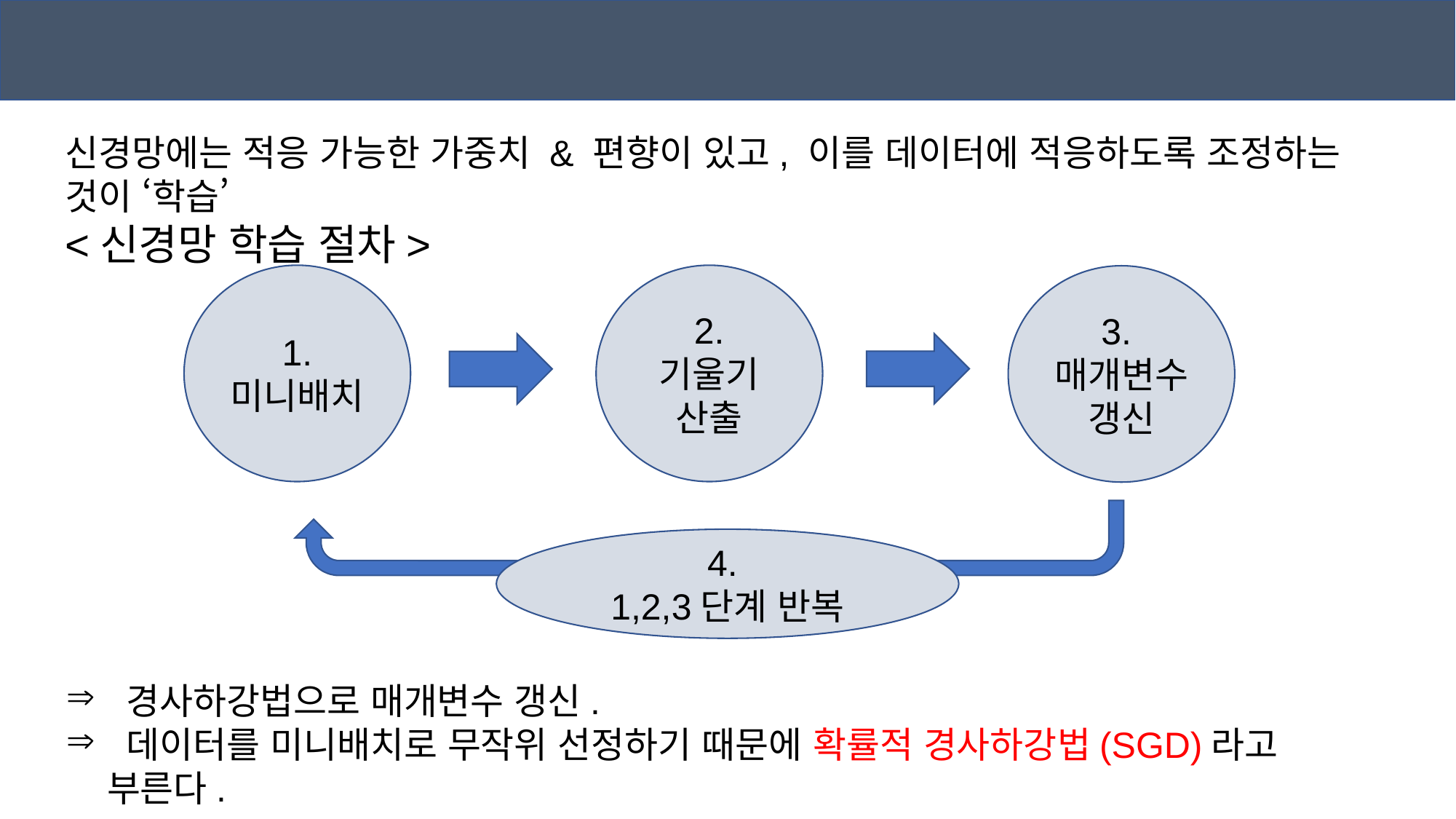

5. 학습 알고리즘 구현하기
신경망에는 적응 가능한 가중치 & 편향이 있고, 이를 데이터에 적응하도록 조정하는 것이 ‘학습’
<신경망 학습 절차>
1.
미니배치
2.
기울기 산출
3.
매개변수 갱신

4.
1,2,3단계 반복
 경사하강법으로 매개변수 갱신.
 데이터를 미니배치로 무작위 선정하기 때문에 확률적 경사하강법(SGD)라고 부른다.